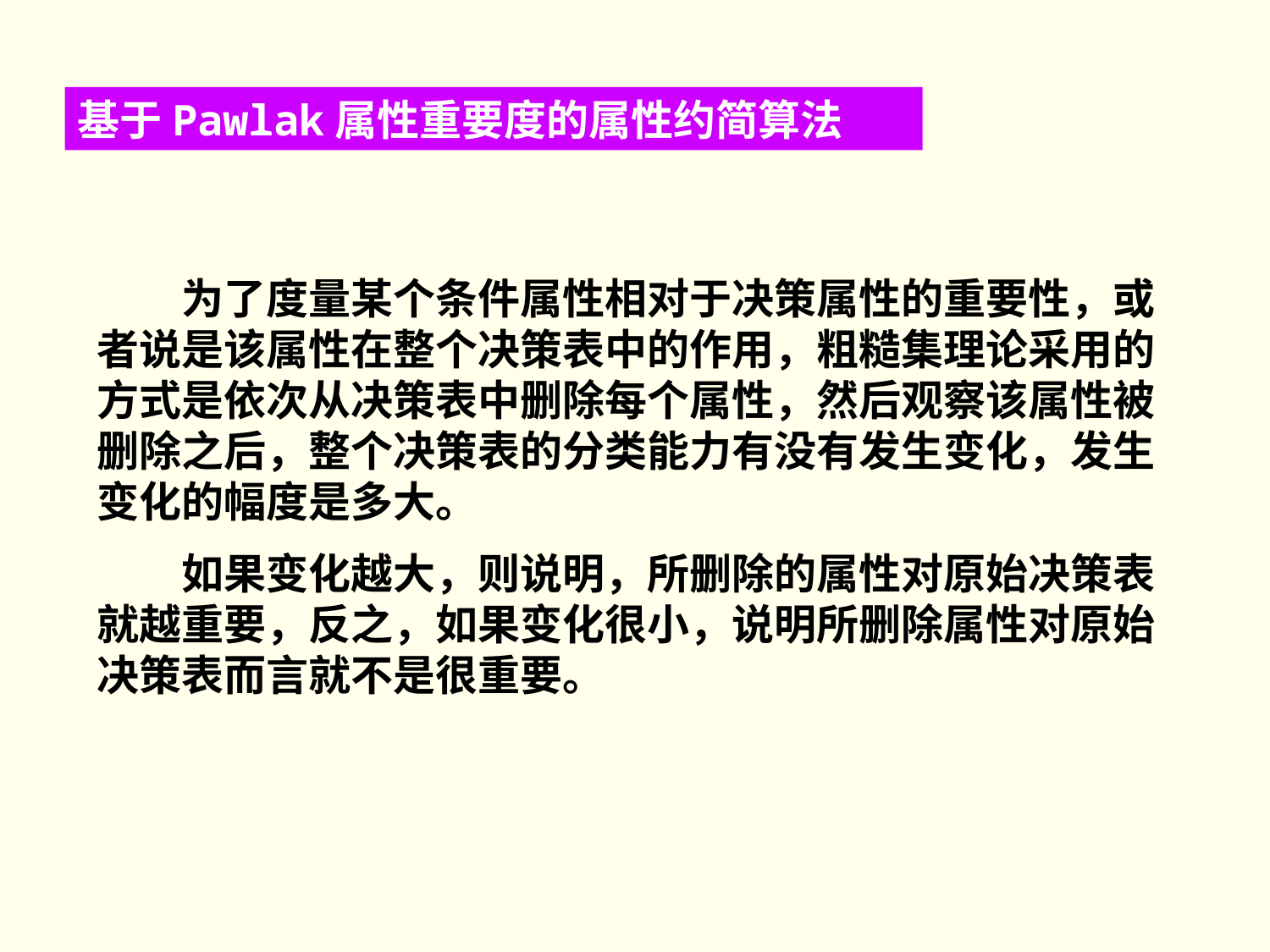

基于Pawlak属性重要度的属性约简算法
　　为了度量某个条件属性相对于决策属性的重要性，或者说是该属性在整个决策表中的作用，粗糙集理论采用的方式是依次从决策表中删除每个属性，然后观察该属性被删除之后，整个决策表的分类能力有没有发生变化，发生变化的幅度是多大。
　　如果变化越大，则说明，所删除的属性对原始决策表就越重要，反之，如果变化很小，说明所删除属性对原始决策表而言就不是很重要。